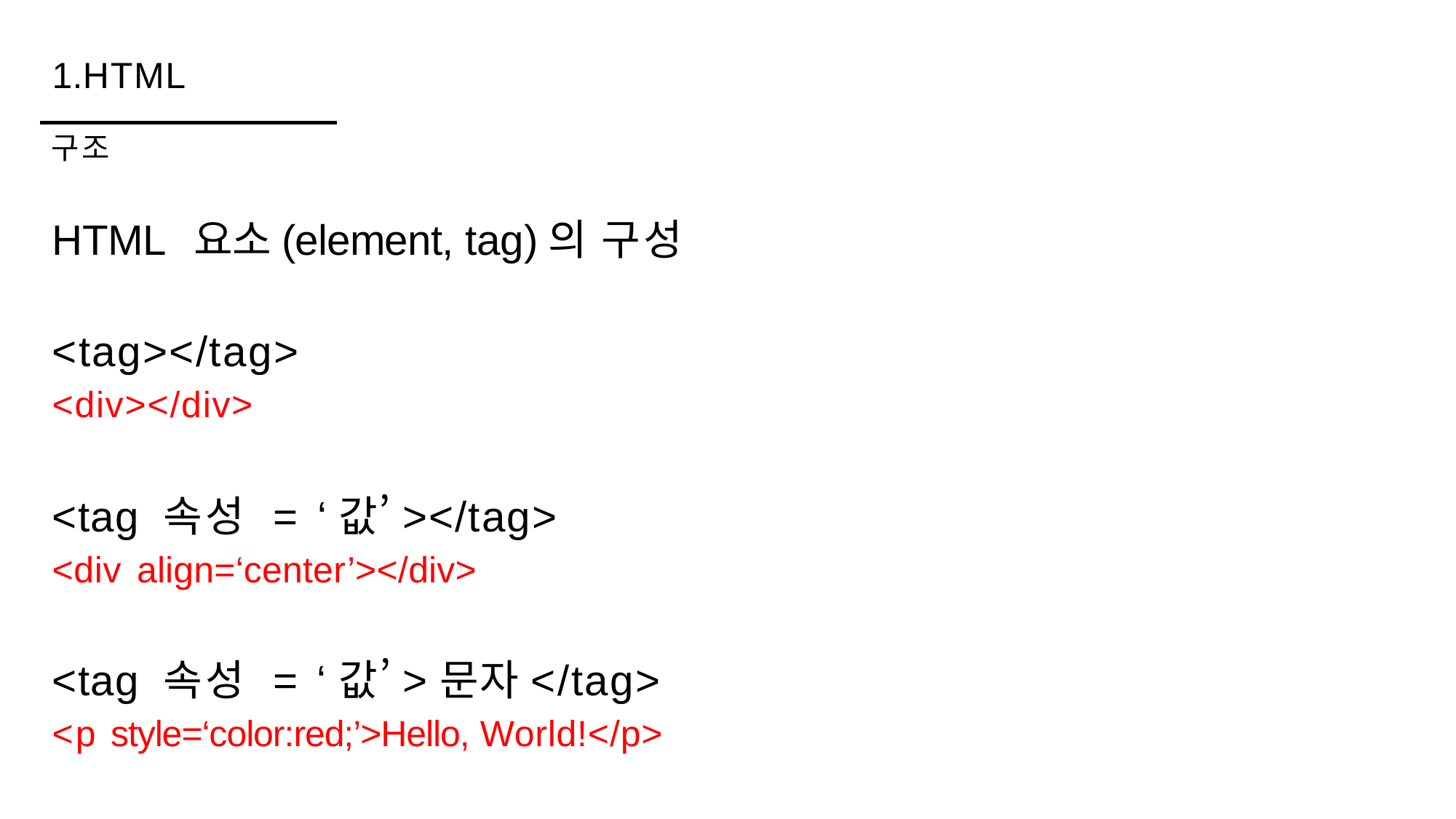

1.HTML

구조
# HTML 요소(element, tag)의 구성
<tag></tag>
<div></div>

<tag 속성 = ‘값’></tag>
<div align=‘center’></div>

<tag 속성 = ‘값’>문자</tag>
<p style=‘color:red;’>Hello, World!</p>